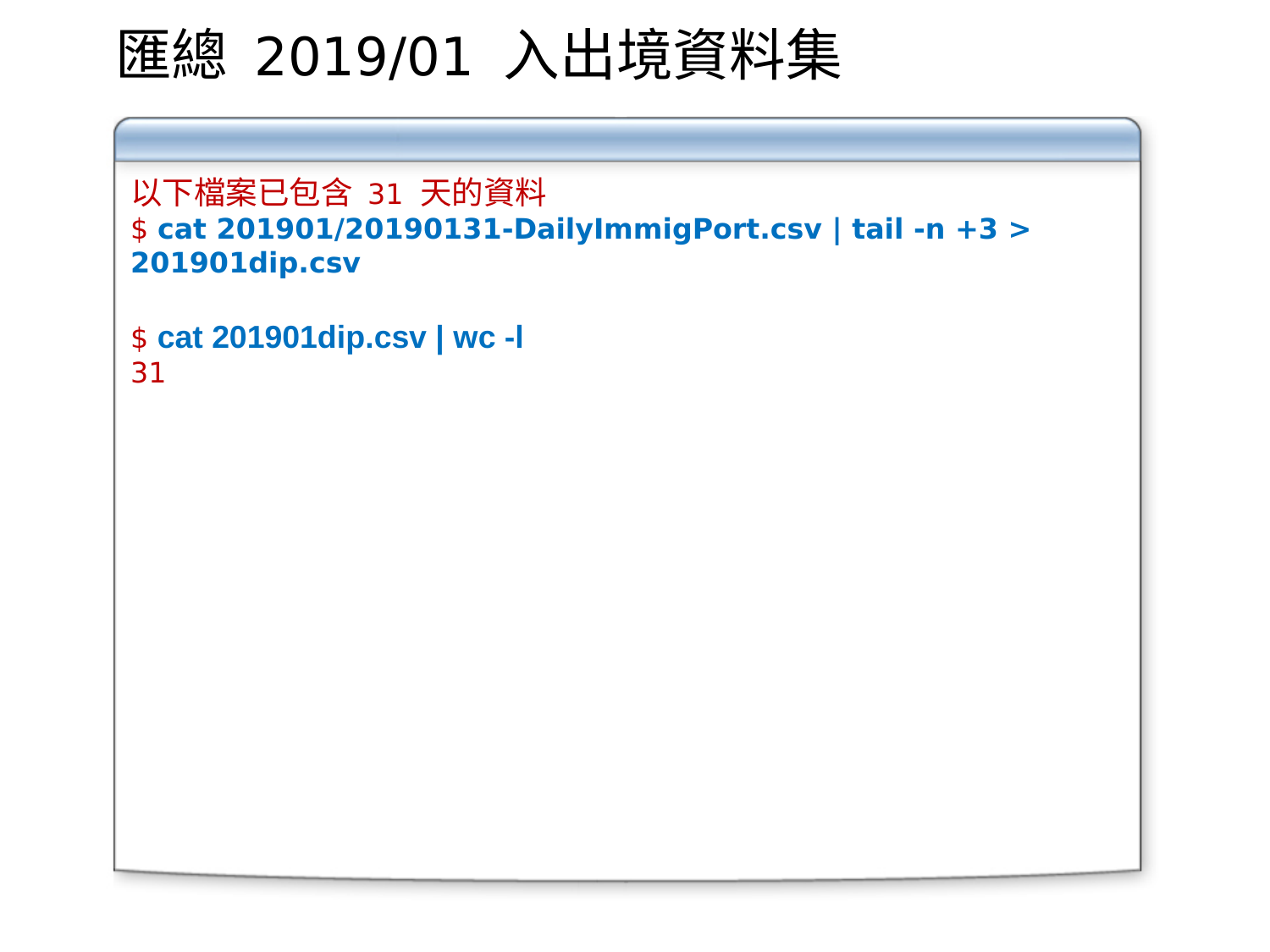

# 匯總 2019/01 入出境資料集
以下檔案已包含 31 天的資料
$ cat 201901/20190131-DailyImmigPort.csv | tail -n +3 > 201901dip.csv

$ cat 201901dip.csv | wc -l
31